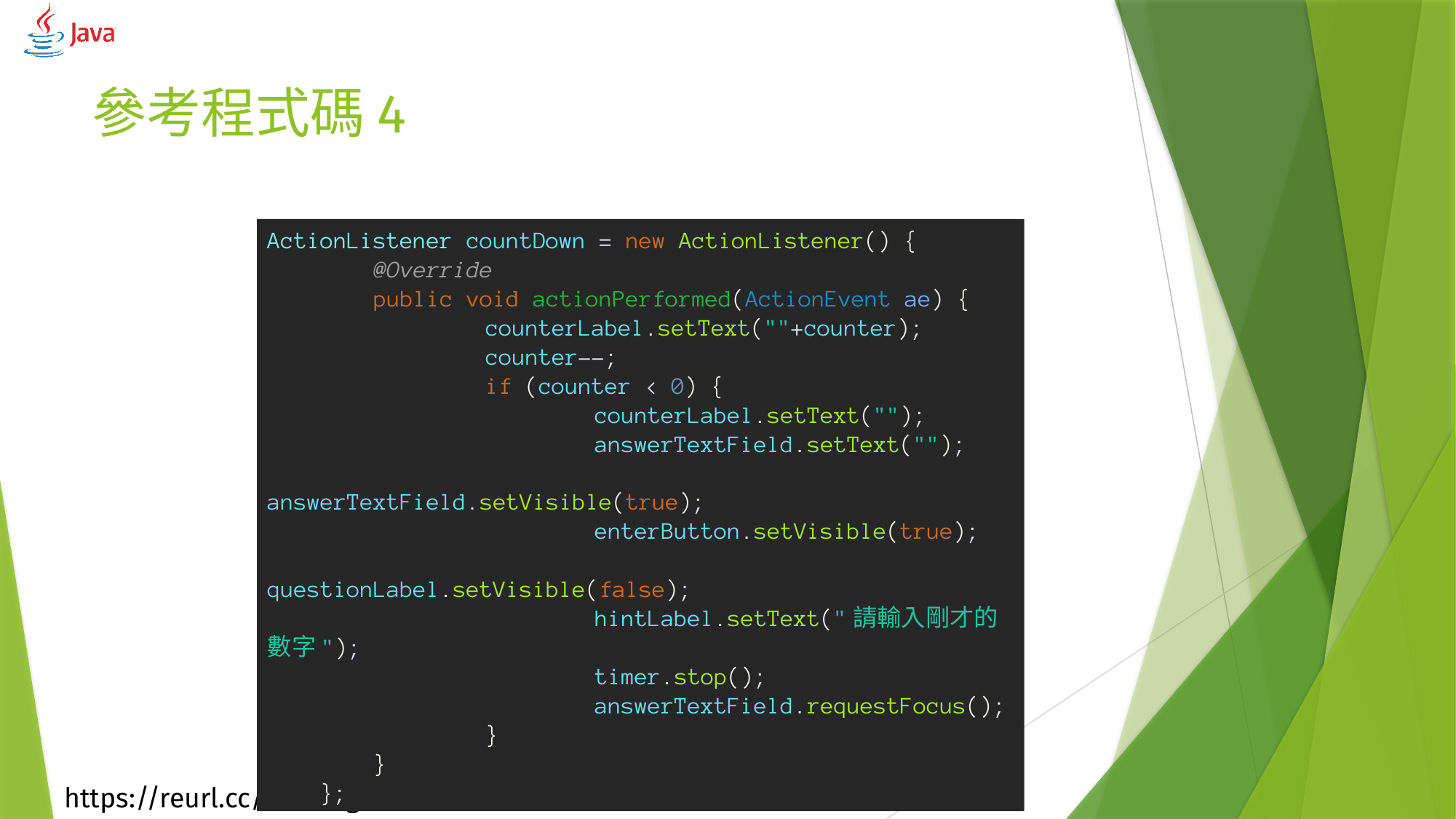

# 參考程式碼4
ActionListener countDown = new ActionListener() {
        @Override
        public void actionPerformed(ActionEvent ae) {
        		counterLabel.setText(""+counter);
        		counter--;
        		if (counter < 0) {
        			counterLabel.setText("");
        			answerTextField.setText("");
        			answerTextField.setVisible(true);
        			enterButton.setVisible(true);
        			questionLabel.setVisible(false);
        			hintLabel.setText("請輸入剛才的數字");
        			timer.stop();
        			answerTextField.requestFocus();
        		}
        }
    };